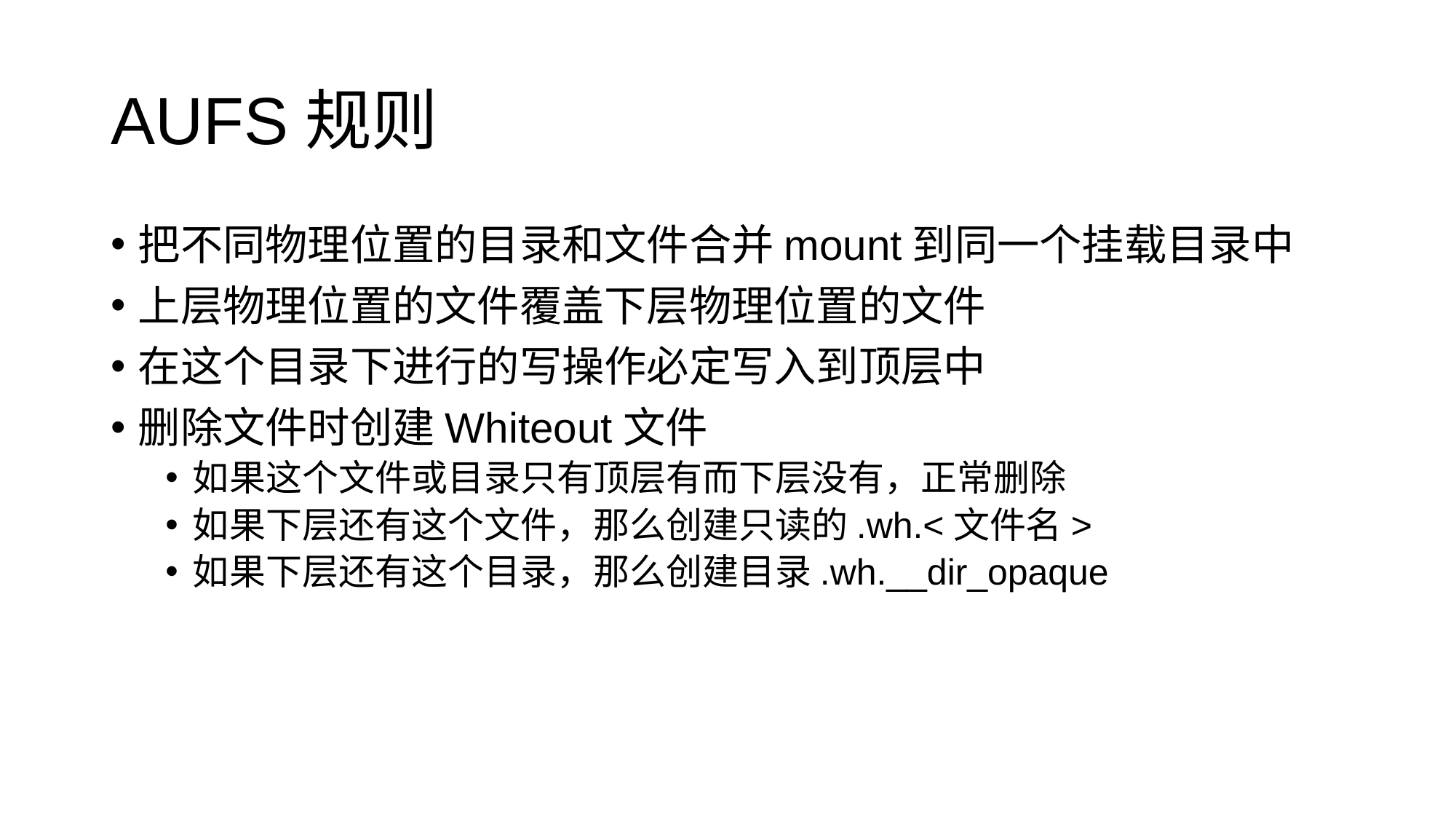

# AUFS规则
把不同物理位置的目录和文件合并mount到同一个挂载目录中
上层物理位置的文件覆盖下层物理位置的文件
在这个目录下进行的写操作必定写入到顶层中
删除文件时创建Whiteout文件
如果这个文件或目录只有顶层有而下层没有，正常删除
如果下层还有这个文件，那么创建只读的.wh.<文件名>
如果下层还有这个目录，那么创建目录.wh.__dir_opaque